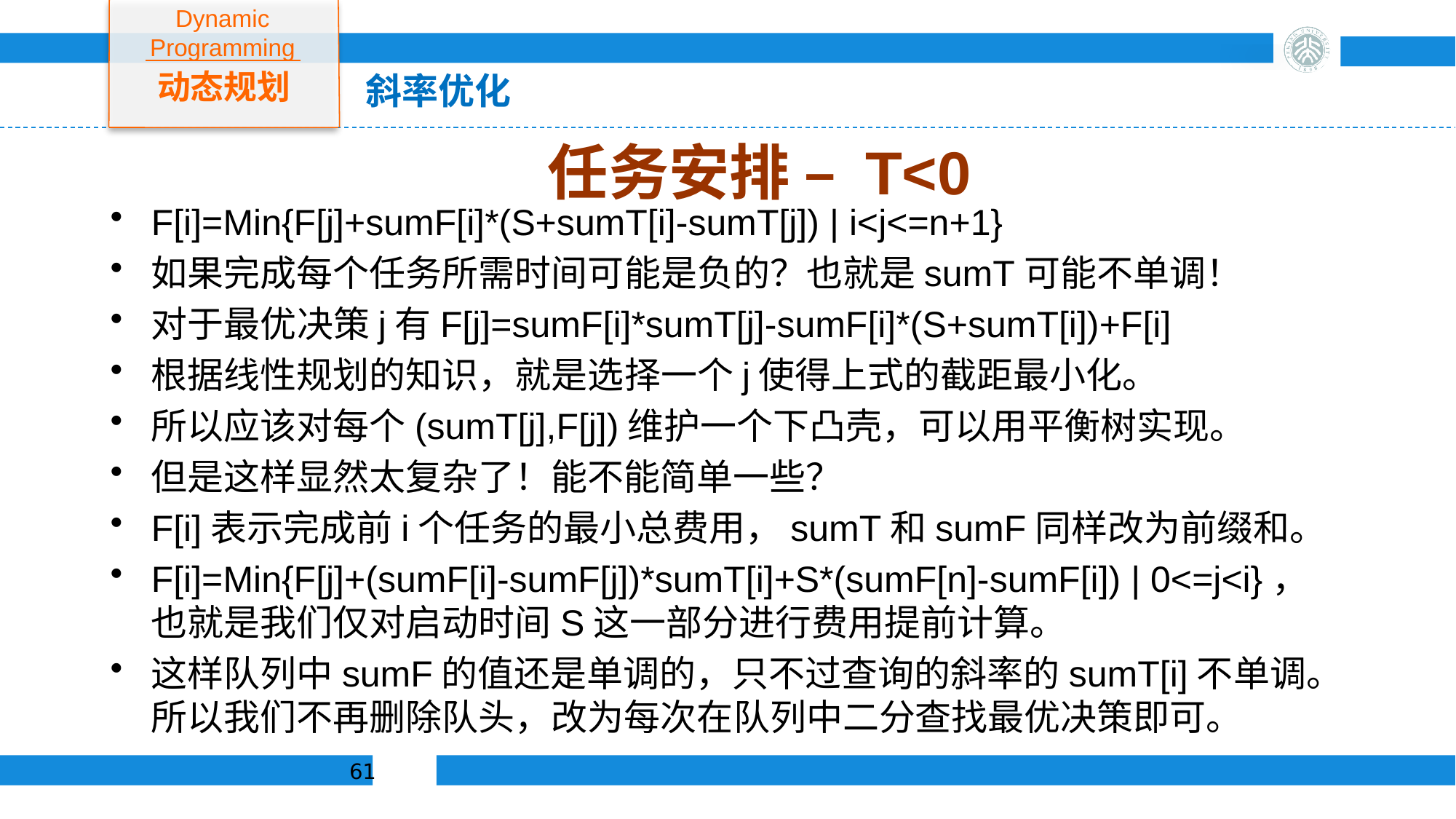

Dynamic Programming
动态规划
斜率优化
# 任务安排 – T<0
F[i]=Min{F[j]+sumF[i]*(S+sumT[i]-sumT[j]) | i<j<=n+1}
如果完成每个任务所需时间可能是负的？也就是sumT可能不单调！
对于最优决策j有F[j]=sumF[i]*sumT[j]-sumF[i]*(S+sumT[i])+F[i]
根据线性规划的知识，就是选择一个j使得上式的截距最小化。
所以应该对每个(sumT[j],F[j])维护一个下凸壳，可以用平衡树实现。
但是这样显然太复杂了！能不能简单一些？
F[i]表示完成前i个任务的最小总费用，sumT和sumF同样改为前缀和。
F[i]=Min{F[j]+(sumF[i]-sumF[j])*sumT[i]+S*(sumF[n]-sumF[i]) | 0<=j<i}，也就是我们仅对启动时间S这一部分进行费用提前计算。
这样队列中sumF的值还是单调的，只不过查询的斜率的sumT[i]不单调。所以我们不再删除队头，改为每次在队列中二分查找最优决策即可。